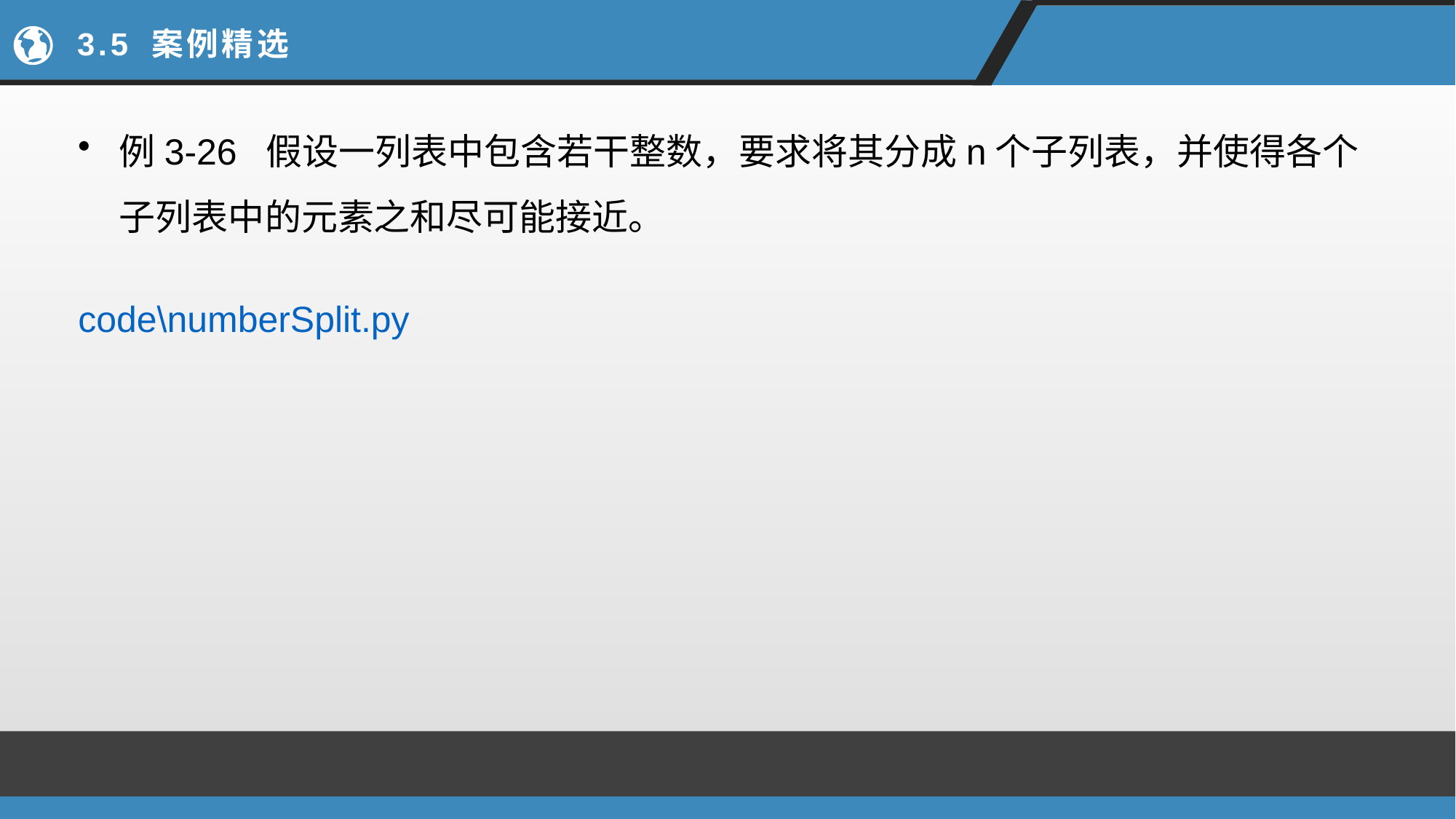

# 3.5 案例精选

例3-26  假设一列表中包含若干整数，要求将其分成n个子列表，并使得各个子列表中的元素之和尽可能接近。

code\numberSplit.py